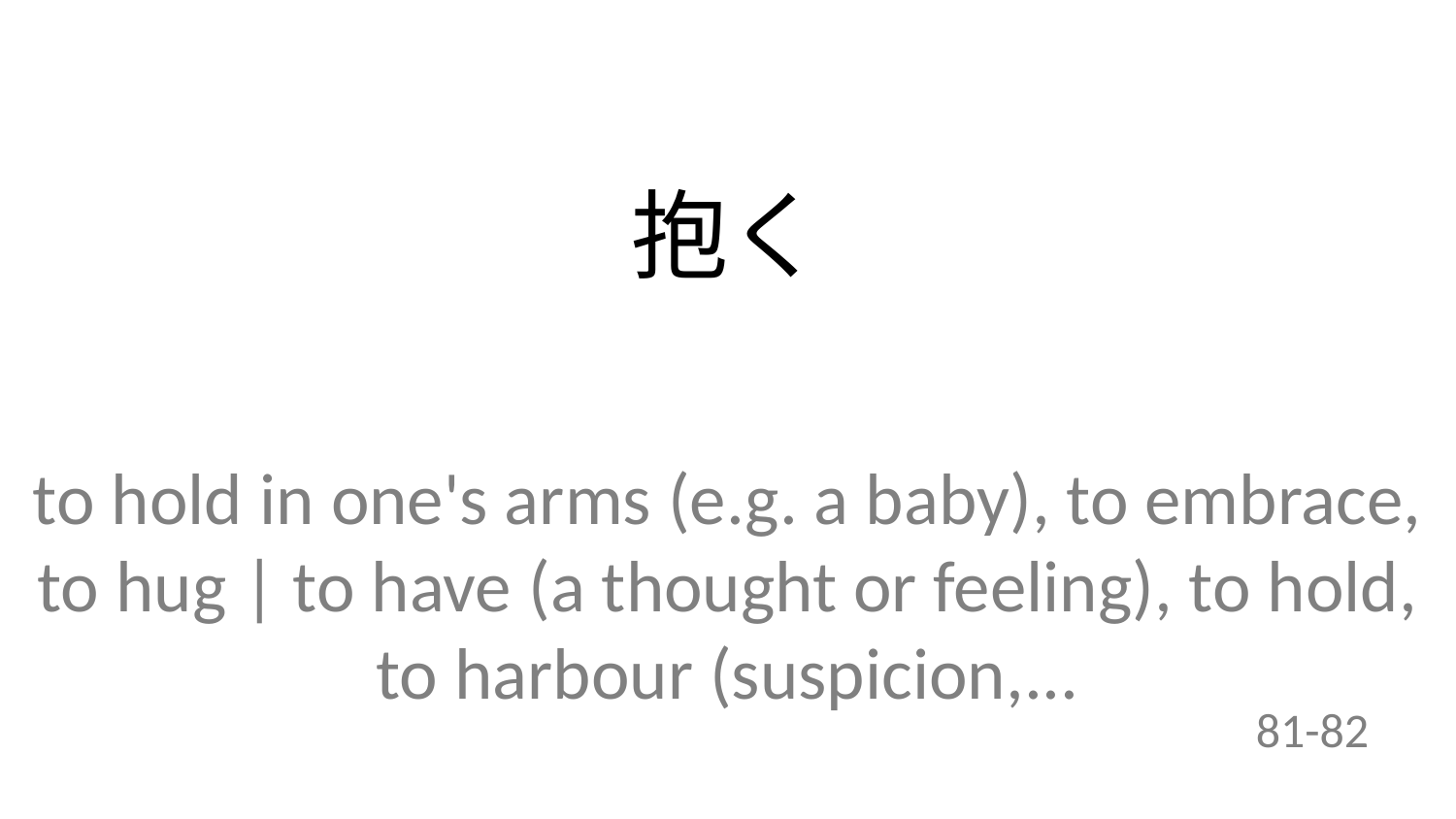

抱く

to hold in one's arms (e.g. a baby), to embrace, to hug | to have (a thought or feeling), to hold, to harbour (suspicion,...
81-82